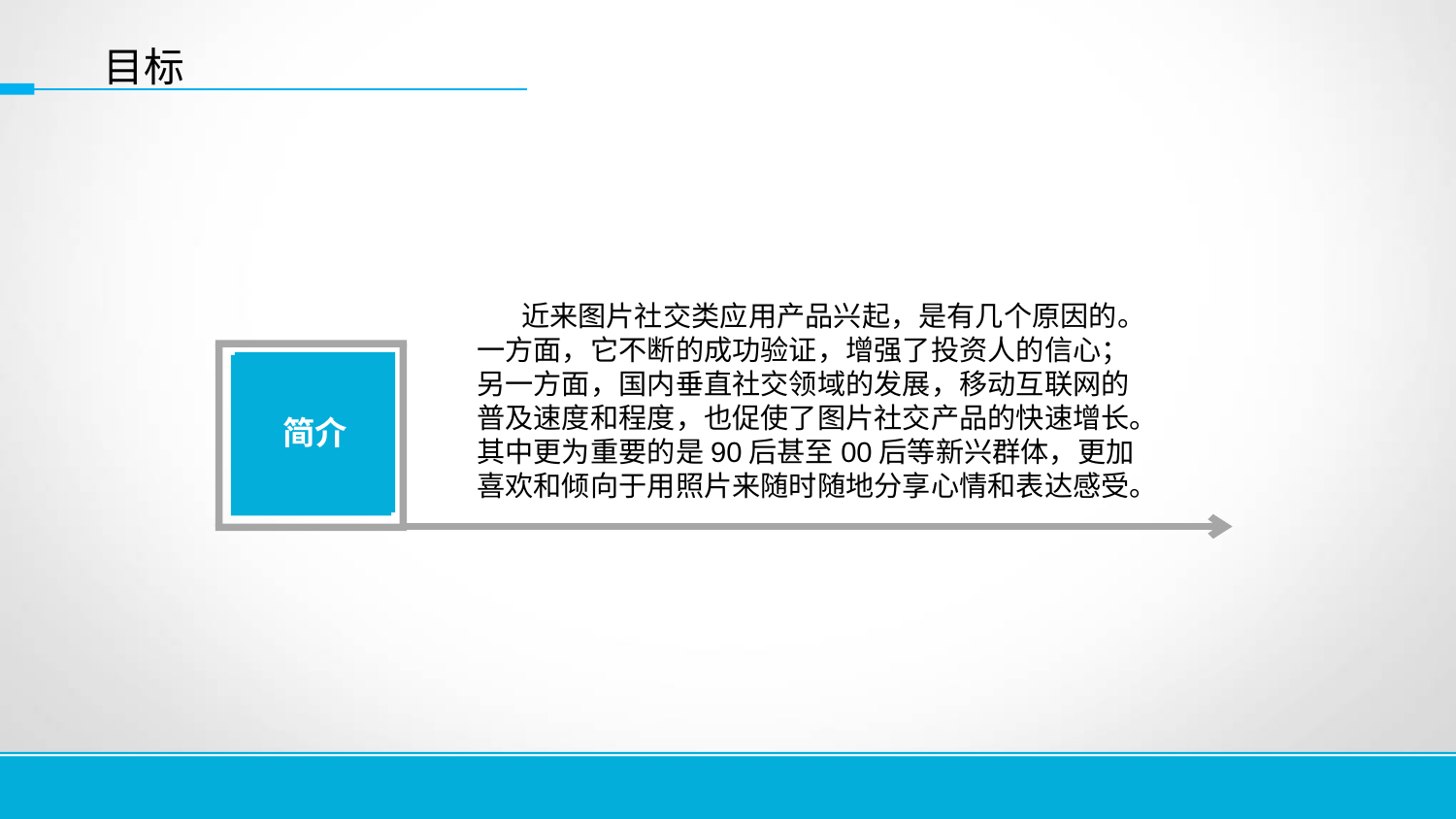

目标

      近来图片社交类应用产品兴起，是有几个原因的。一方面，它不断的成功验证，增强了投资人的信心；另一方面，国内垂直社交领域的发展，移动互联网的普及速度和程度，也促使了图片社交产品的快速增长。其中更为重要的是90后甚至00后等新兴群体，更加喜欢和倾向于用照片来随时随地分享心情和表达感受。

简介
目标

9